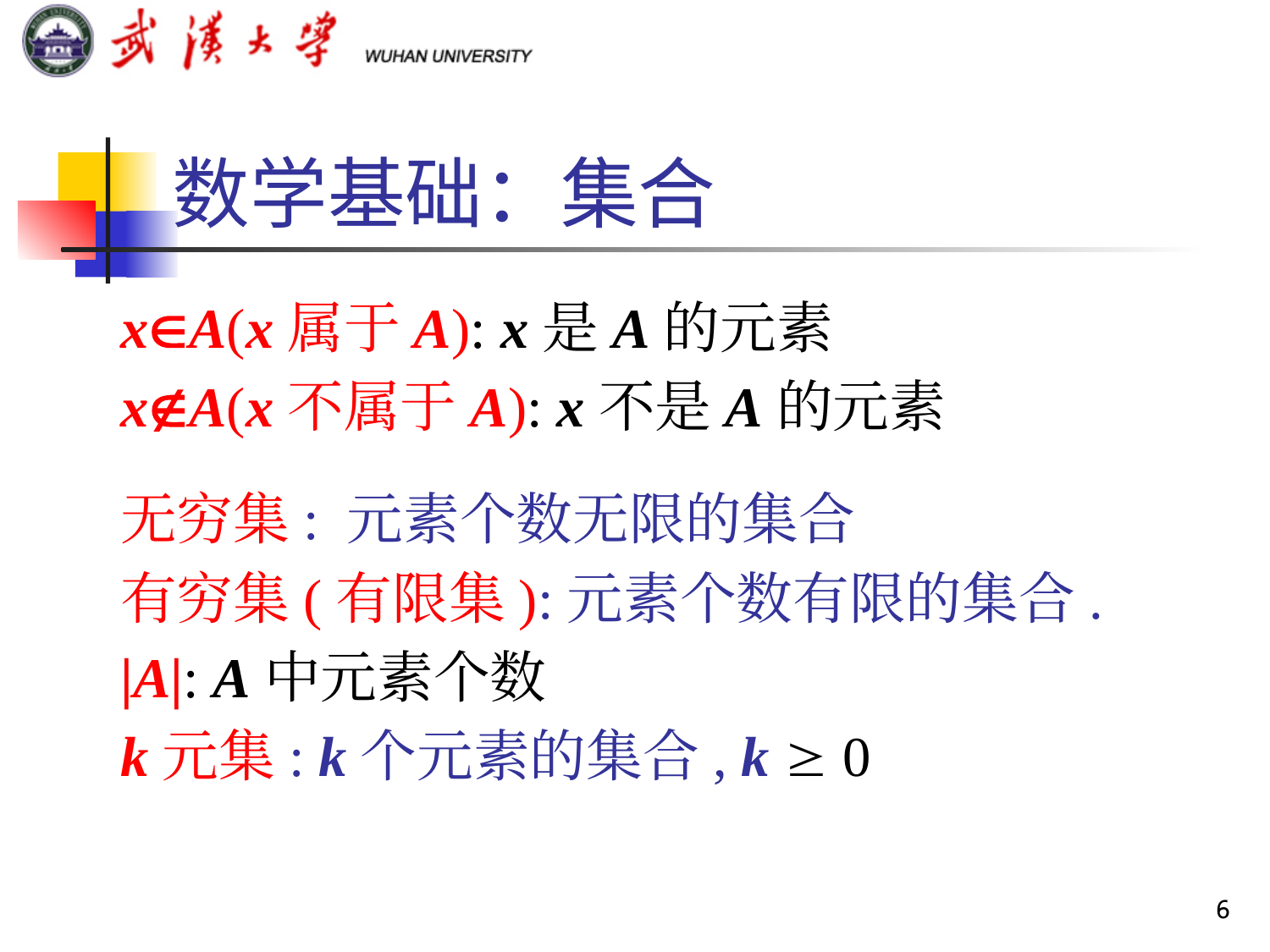

# 数学基础：集合
x∈A(x属于A): x是A的元素
x∉A(x不属于A): x不是A的元素
无穷集: 元素个数无限的集合
有穷集(有限集):元素个数有限的集合.
|A|: A中元素个数
k元集: k个元素的集合, k ≥ 0
6